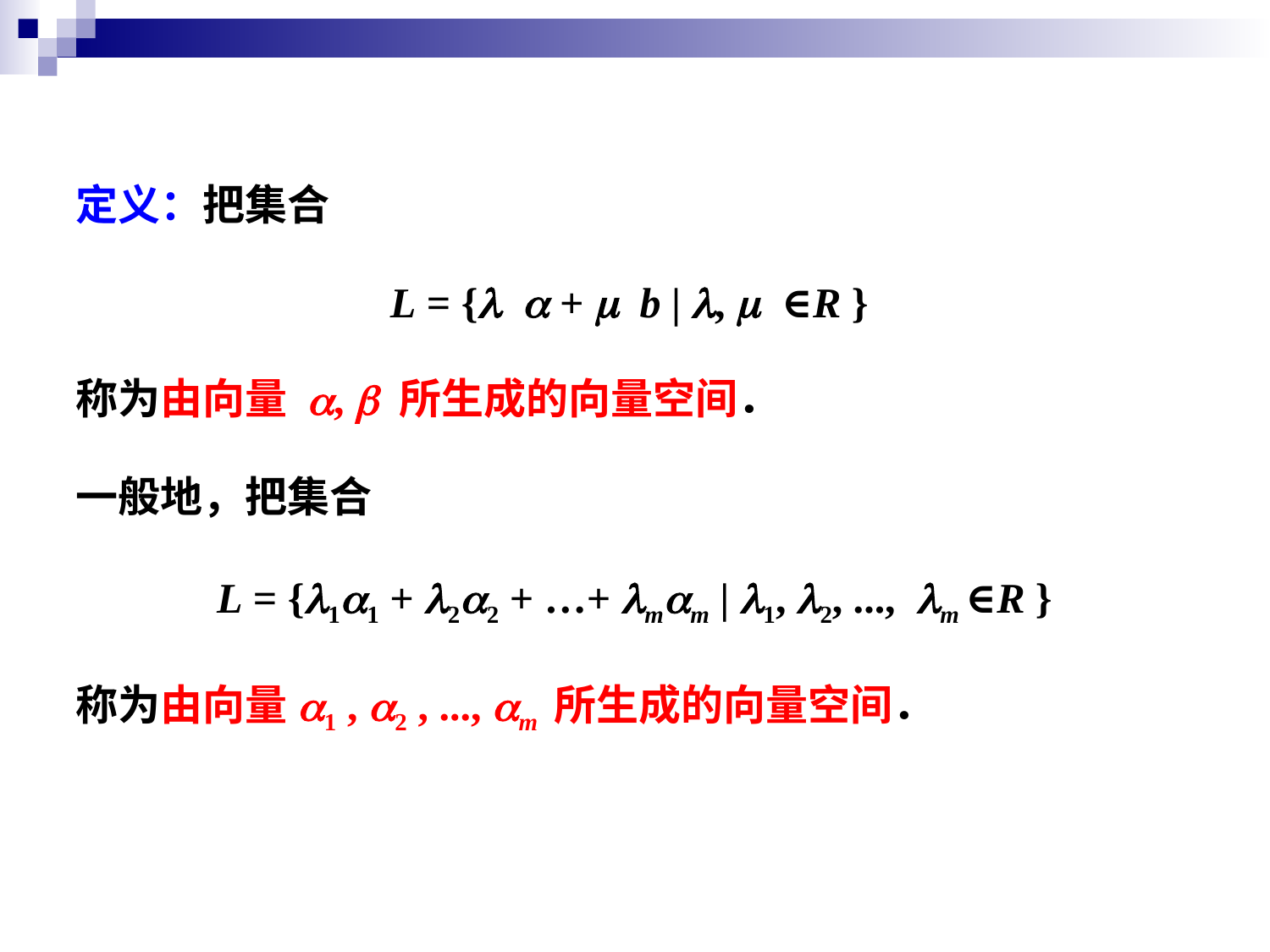

定义：把集合
L = {λ α + μ b | λ, μ ∈R }
称为由向量 α, β 所生成的向量空间．
一般地，把集合
 L = {λ1α1 + λ2α2 + …+ λmαm | λ1, λ2, ..., λm ∈R }
称为由向量α1 , α2 , ..., αm 所生成的向量空间．